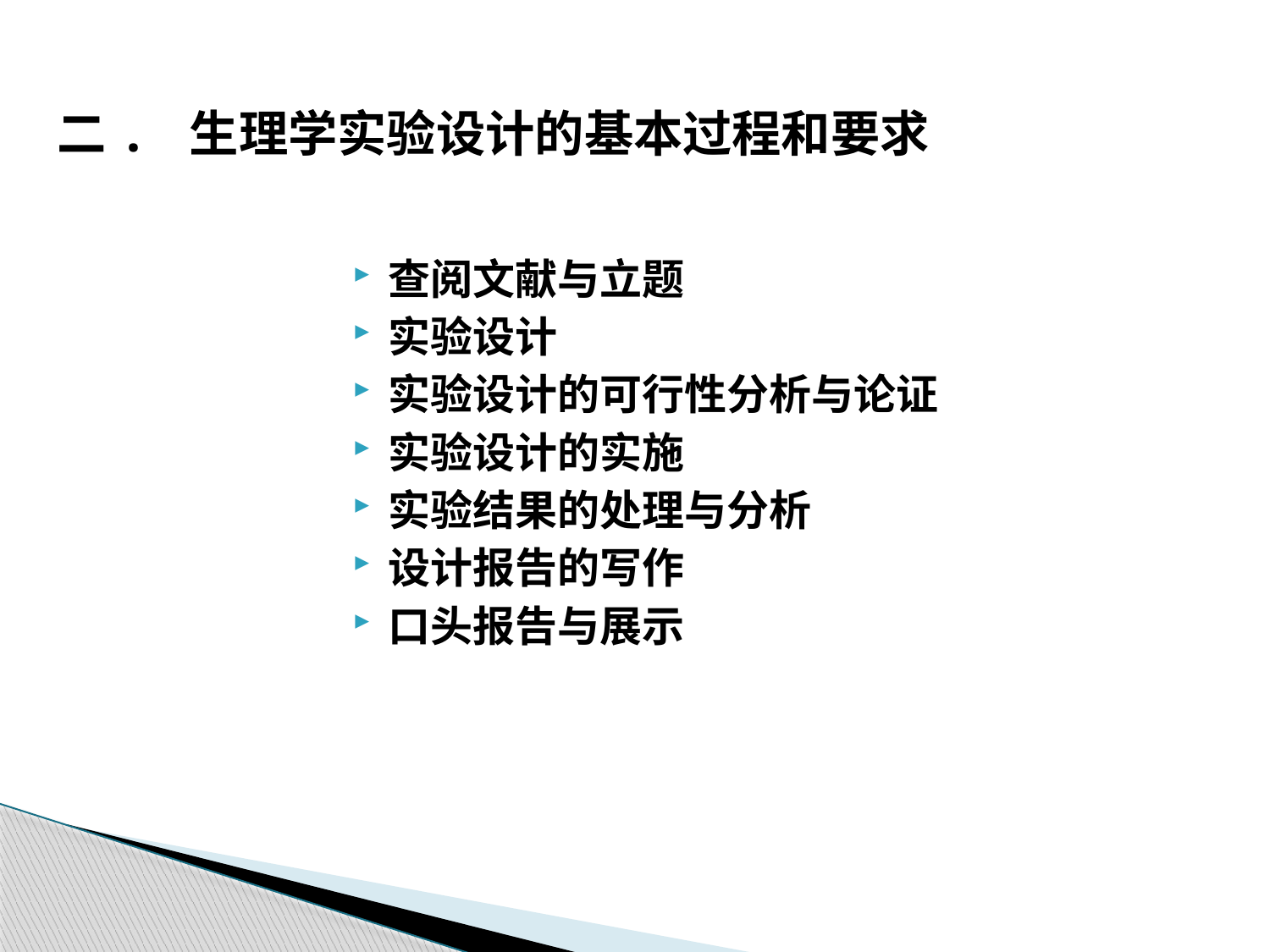

二. 生理学实验设计的基本过程和要求
查阅文献与立题
实验设计
实验设计的可行性分析与论证
实验设计的实施
实验结果的处理与分析
设计报告的写作
口头报告与展示